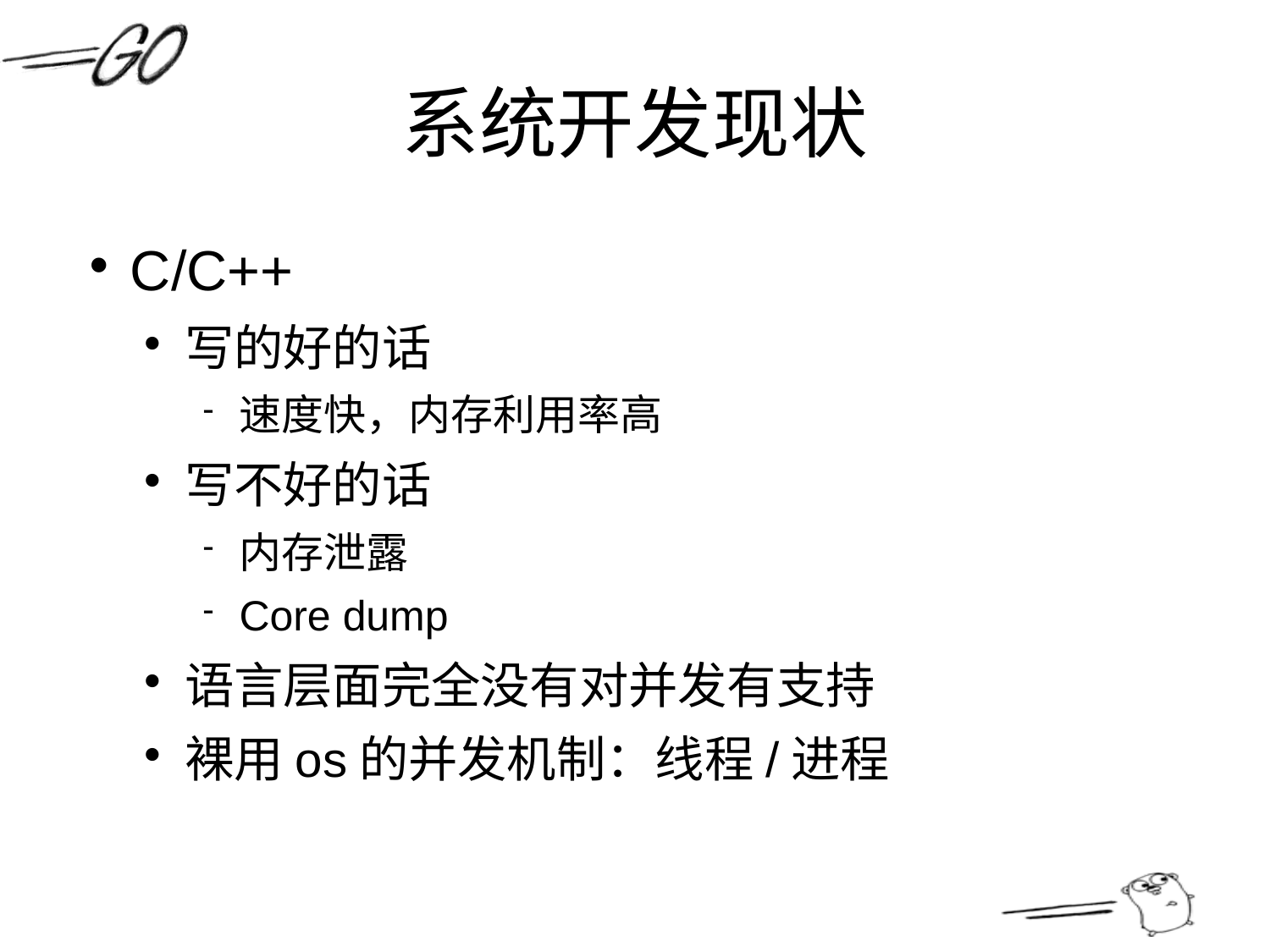

系统开发现状
C/C++
写的好的话
速度快，内存利用率高
写不好的话
内存泄露
Core dump
语言层面完全没有对并发有支持
裸用os的并发机制：线程/进程